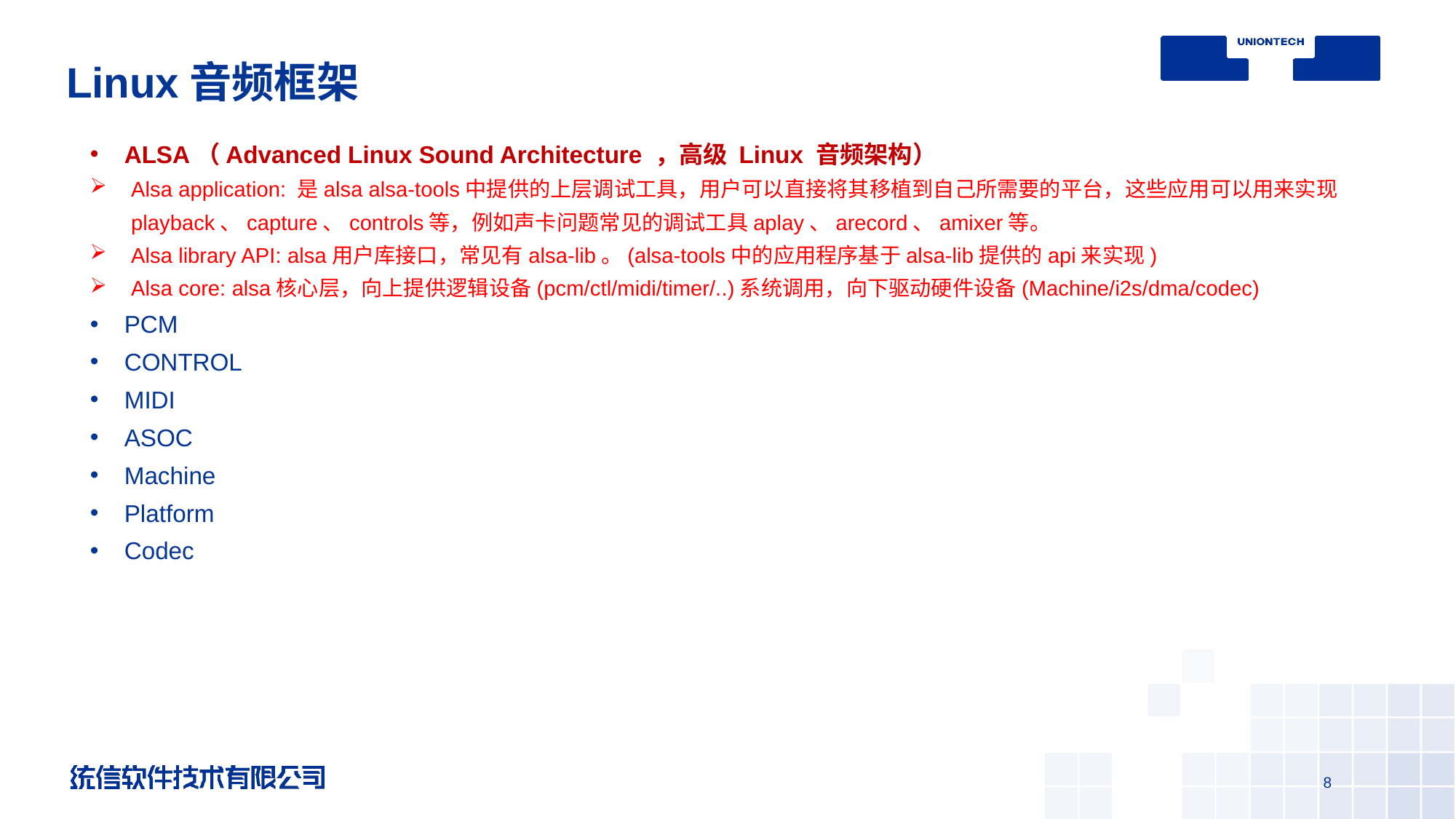

# Linux音频框架
ALSA（Advanced Linux Sound Architecture ，高级 Linux 音频架构）
Alsa application: 是alsa alsa-tools中提供的上层调试工具，用户可以直接将其移植到自己所需要的平台，这些应用可以用来实现playback、capture、controls等，例如声卡问题常见的调试工具aplay、arecord、amixer等。
Alsa library API: alsa用户库接口，常见有alsa-lib。(alsa-tools中的应用程序基于alsa-lib提供的api来实现)
Alsa core: alsa核心层，向上提供逻辑设备(pcm/ctl/midi/timer/..)系统调用，向下驱动硬件设备(Machine/i2s/dma/codec)
PCM
CONTROL
MIDI
ASOC
Machine
Platform
Codec